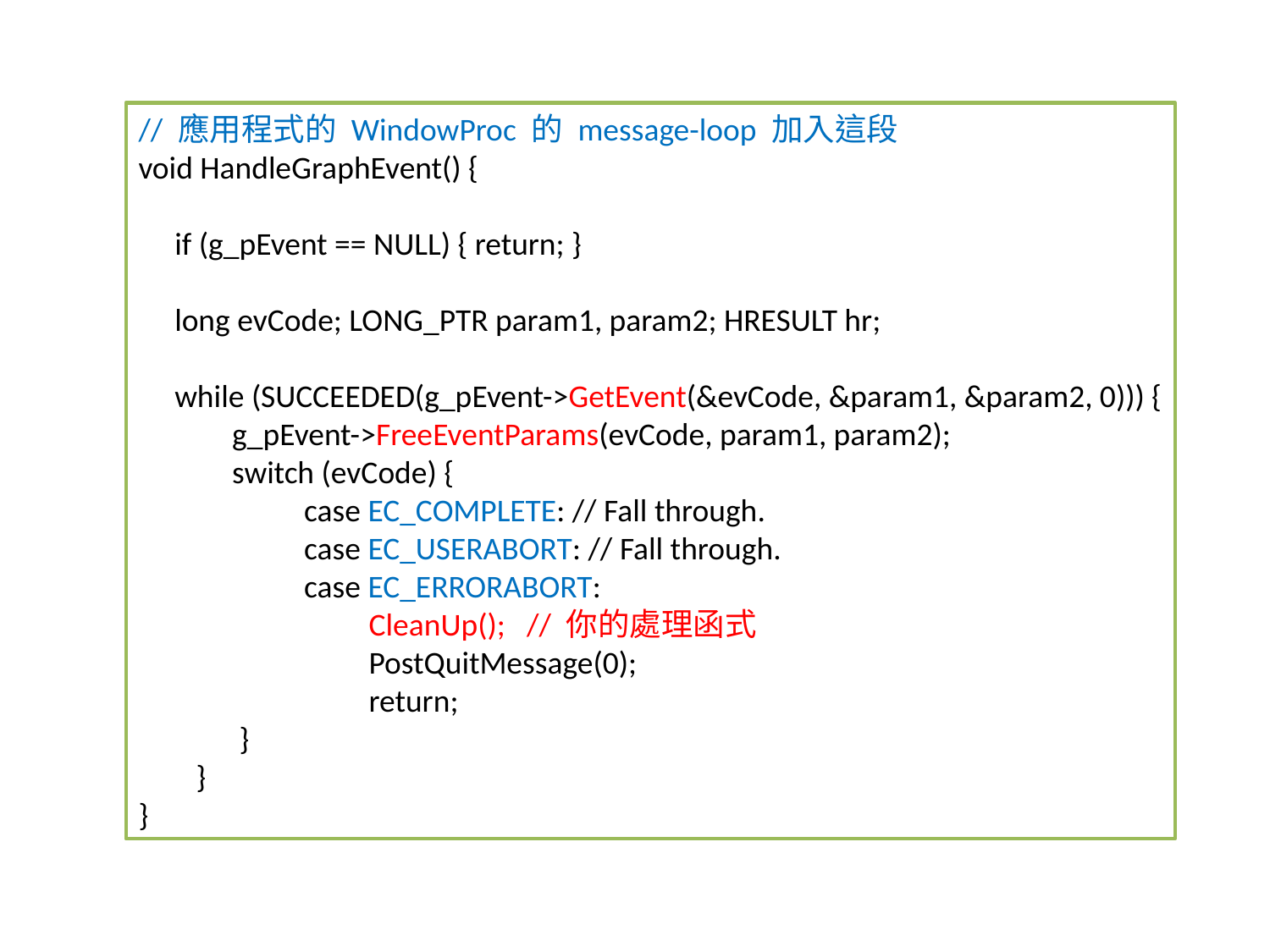

// 應用程式的 WindowProc 的 message-loop 加入這段
void HandleGraphEvent() {

     if (g_pEvent == NULL) { return; }

     long evCode; LONG_PTR param1, param2; HRESULT hr;

     while (SUCCEEDED(g_pEvent->GetEvent(&evCode, &param1, &param2, 0))) {
             g_pEvent->FreeEventParams(evCode, param1, param2);
             switch (evCode) {
                       case EC_COMPLETE: // Fall through.
                       case EC_USERABORT: // Fall through.
                       case EC_ERRORABORT:
                                CleanUp();   // 你的處理函式
                                PostQuitMessage(0);
                                return;
              }
        }
}